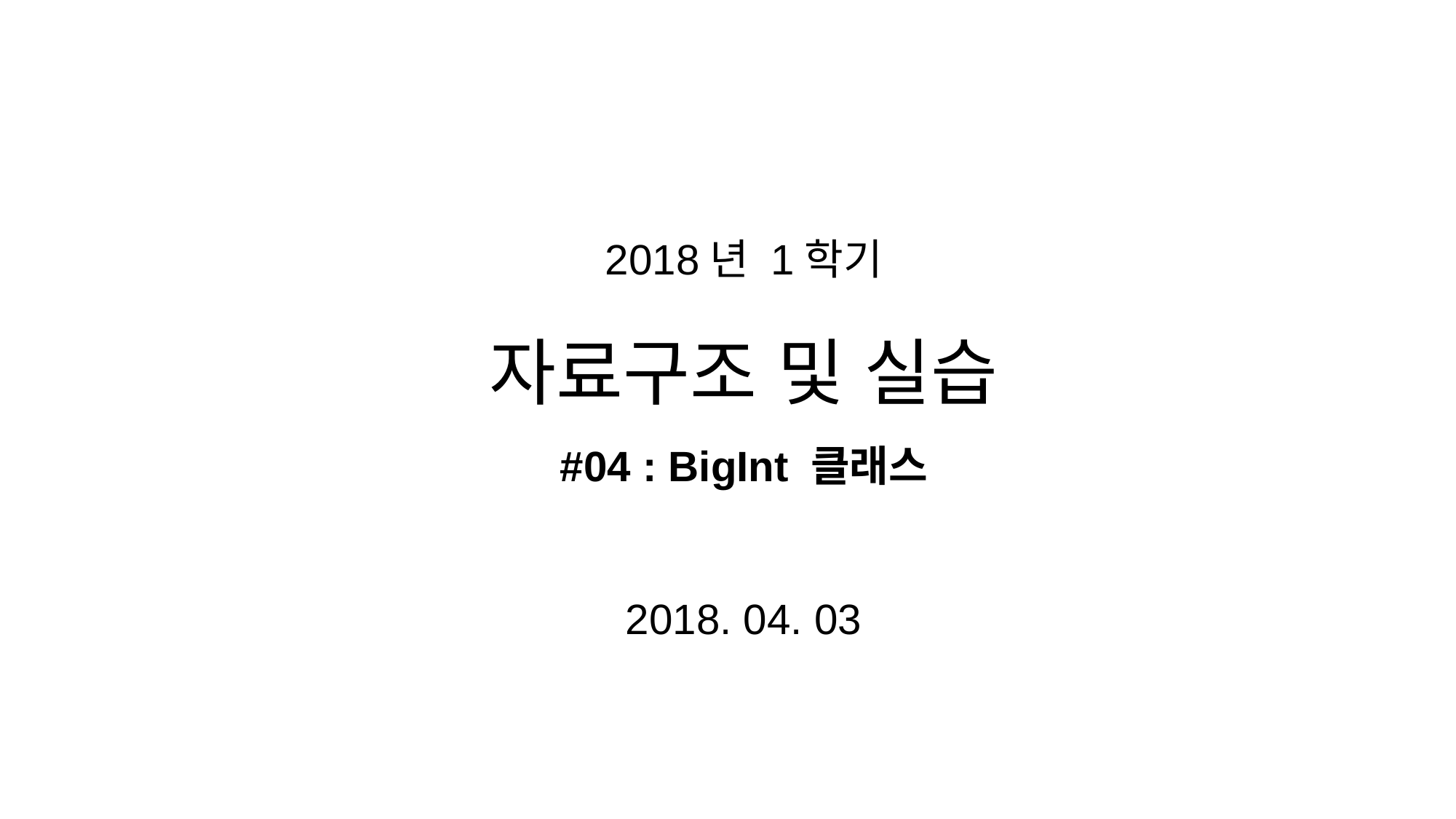

# 2018년 1학기 자료구조 및 실습 #04 : BigInt 클래스 2018. 04. 03